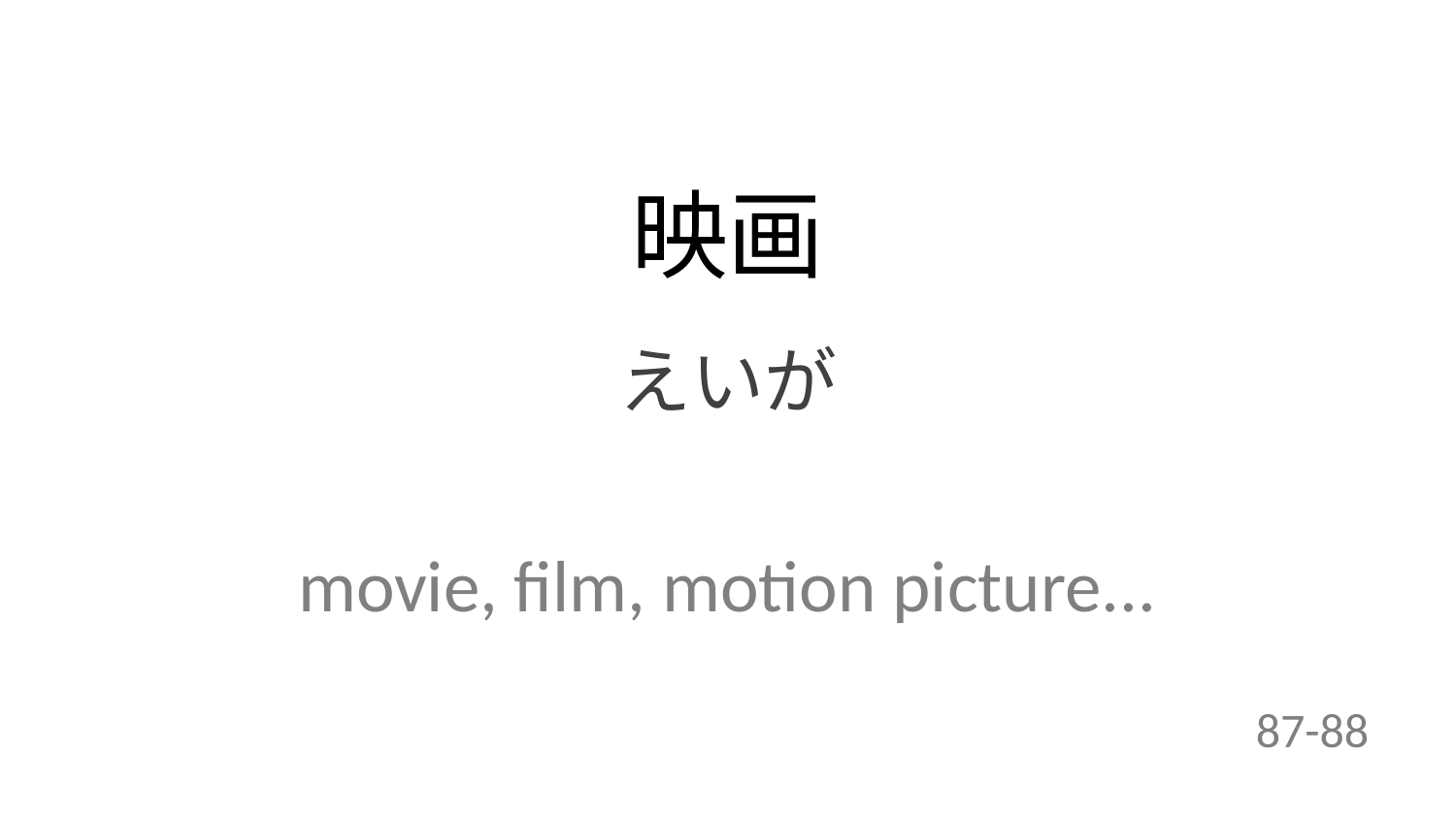

映画

えいが
movie, film, motion picture...
87-88